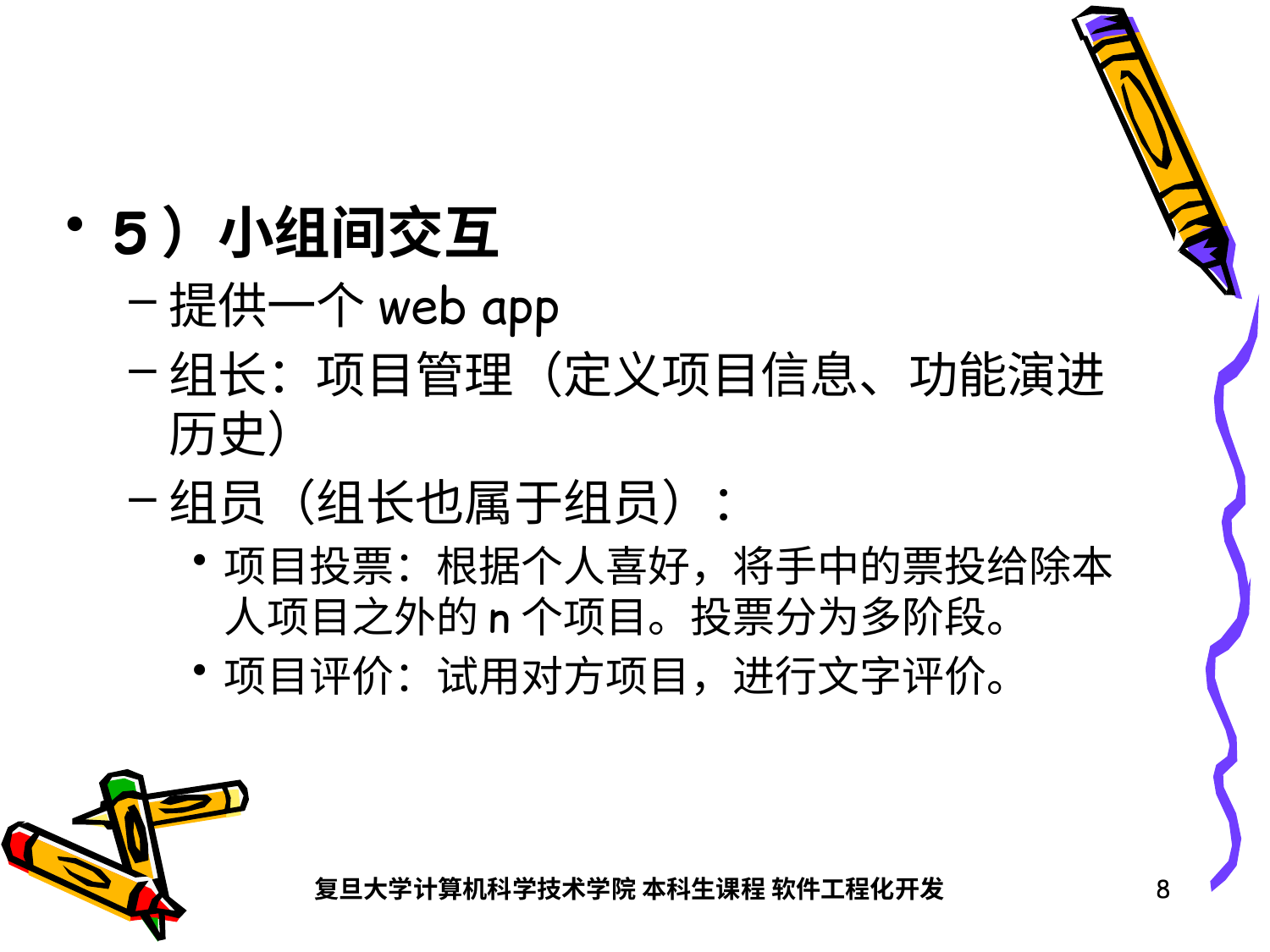

#
5）小组间交互
提供一个web app
组长：项目管理（定义项目信息、功能演进历史）
组员（组长也属于组员）：
项目投票：根据个人喜好，将手中的票投给除本人项目之外的n个项目。投票分为多阶段。
项目评价：试用对方项目，进行文字评价。
复旦大学计算机科学技术学院 本科生课程 软件工程化开发
8